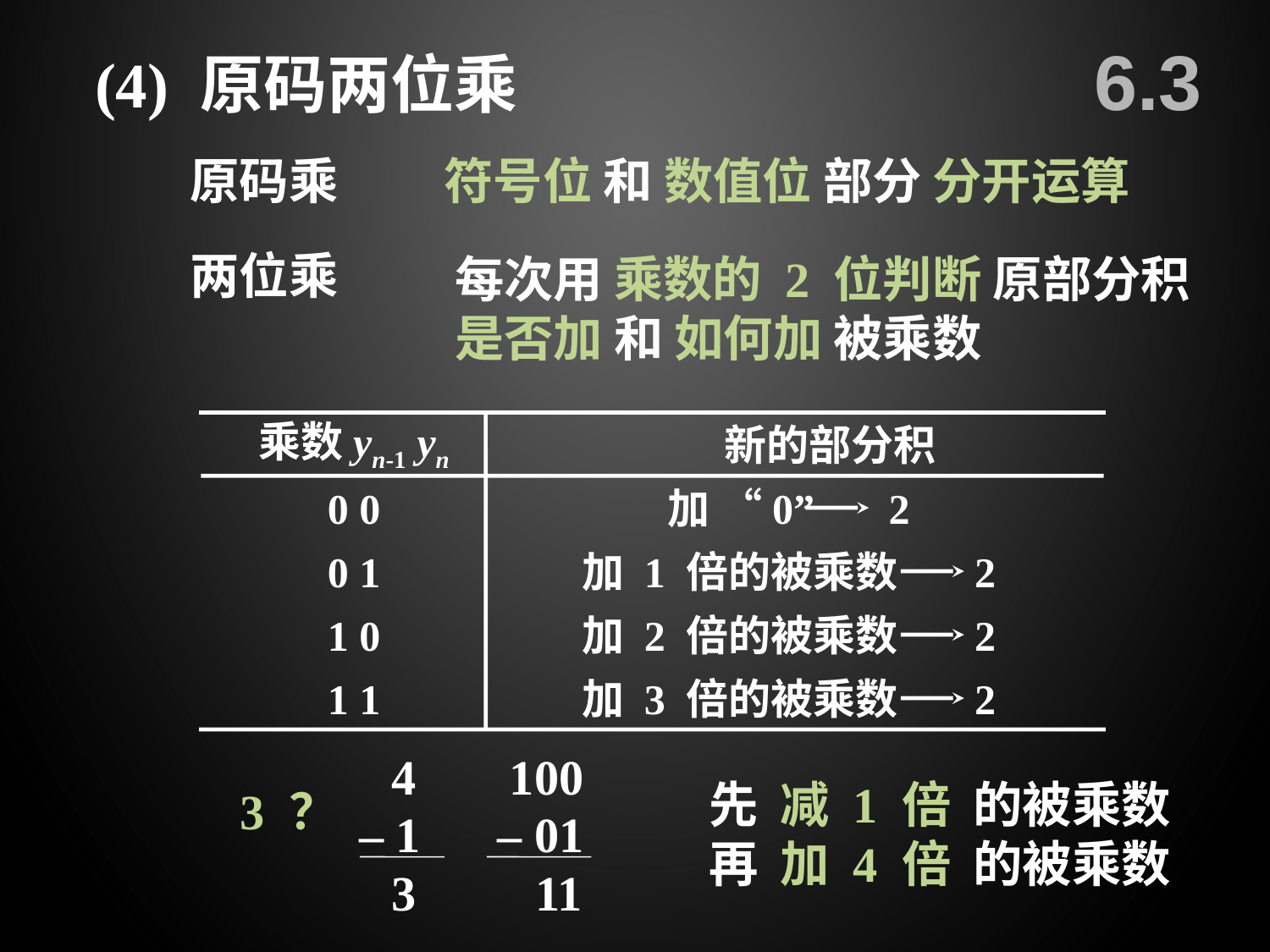

6.3
(4) 原码两位乘
原码乘
符号位 和 数值位 部分 分开运算
两位乘
每次用 乘数的 2 位判断 原部分积
是否加 和 如何加 被乘数

乘数yn-1 yn
新的部分积

0 0
加 “0”       2

0 1
加 1 倍的被乘数       2

1 0
加 2 倍的被乘数       2

1 1
加 3 倍的被乘数       2

4
– 1
3

100
– 01
11

先  减 1 倍  的被乘数
再  加 4 倍  的被乘数
3 ？